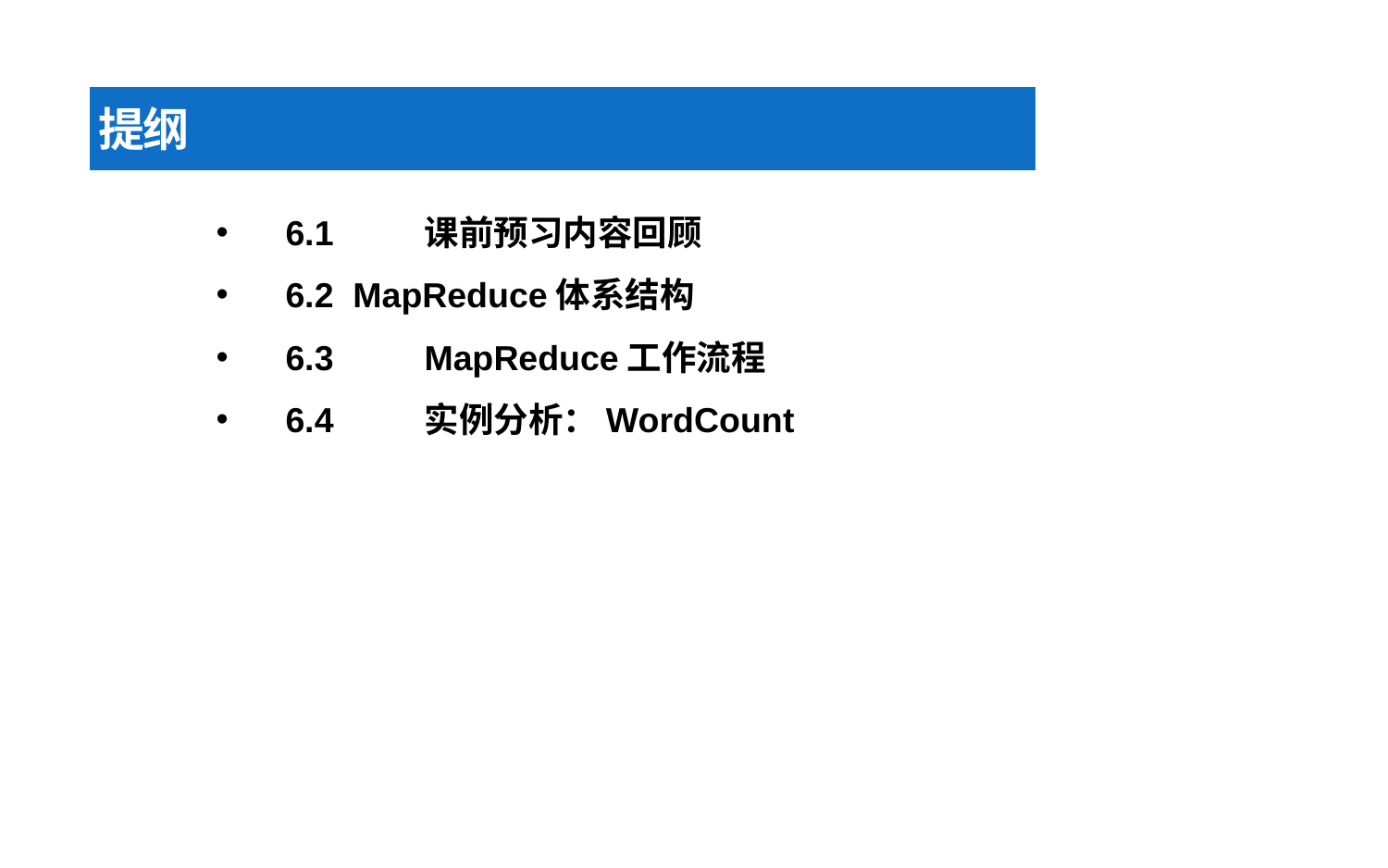

提纲
6.1	课前预习内容回顾
6.2  MapReduce体系结构
6.3	MapReduce工作流程
6.4	实例分析：WordCount